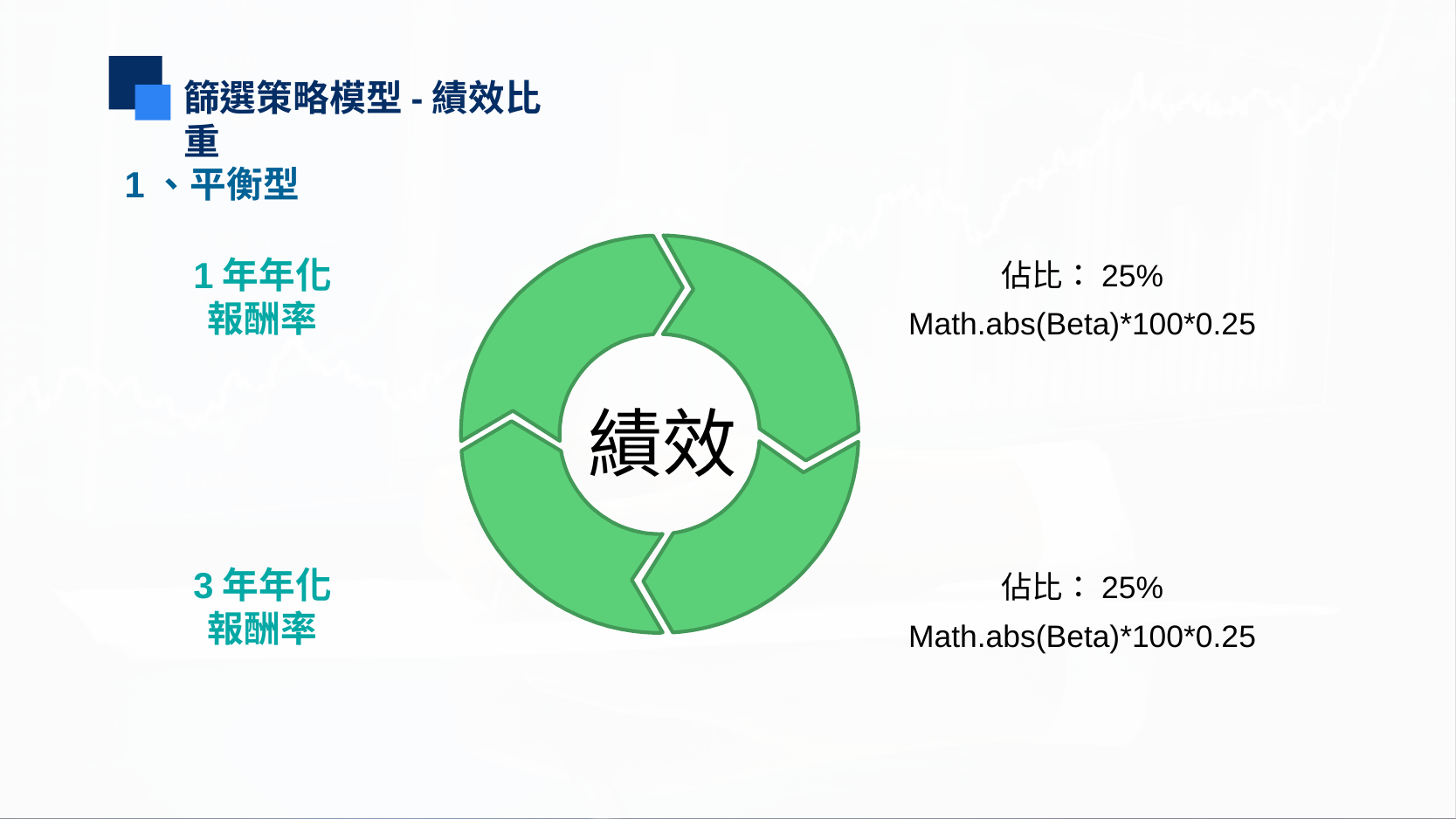

篩選策略模型-績效比重

1、平衡型
佔比：25%
Math.abs(Beta)*100*0.25

1年年化
報酬率
績效
佔比：25%
Math.abs(Beta)*100*0.25
3年年化
報酬率